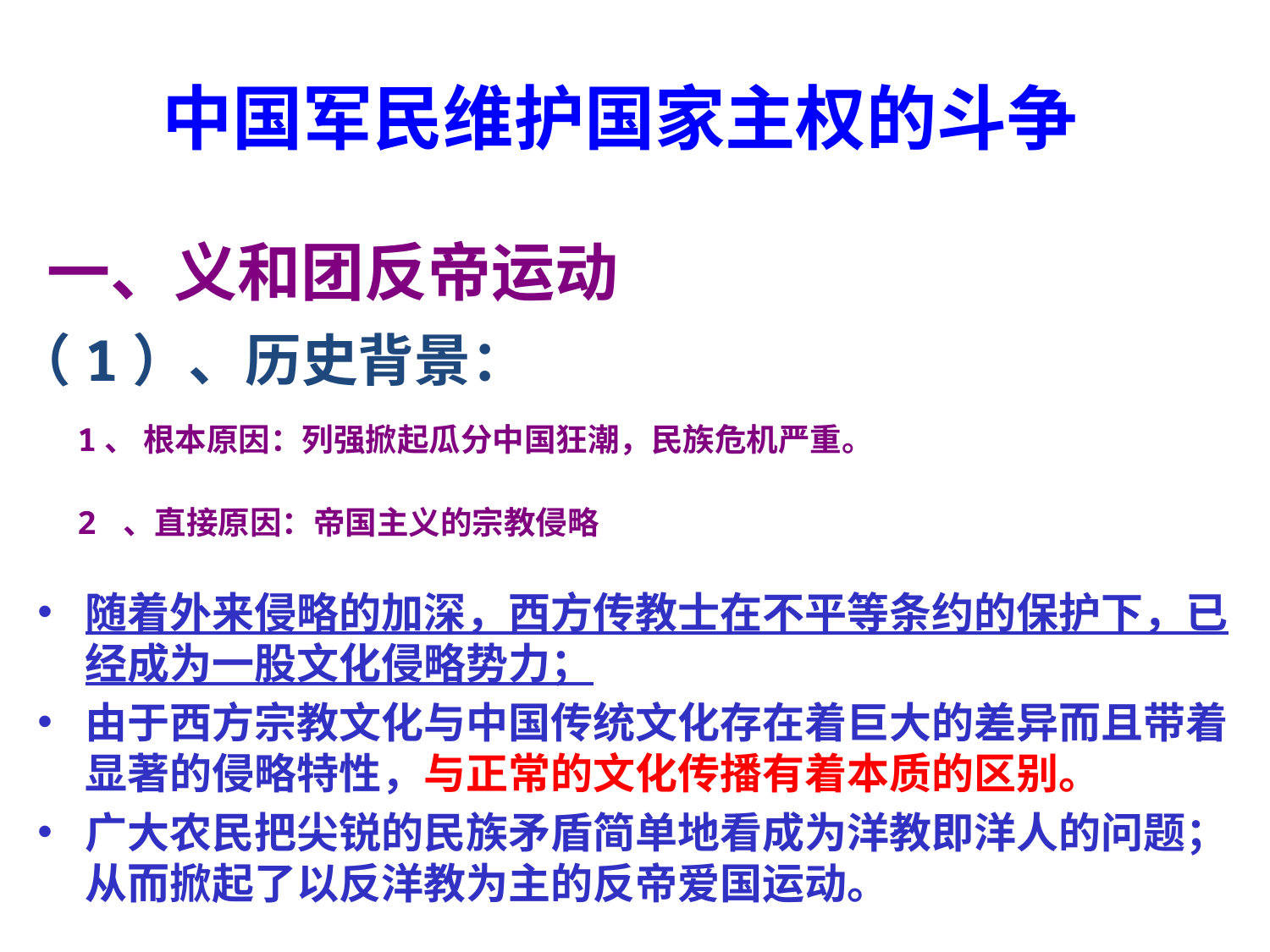

中国军民维护国家主权的斗争
一、义和团反帝运动
（1）、历史背景：
1、 根本原因：列强掀起瓜分中国狂潮，民族危机严重。
2 、直接原因：帝国主义的宗教侵略
随着外来侵略的加深，西方传教士在不平等条约的保护下，已经成为一股文化侵略势力；
由于西方宗教文化与中国传统文化存在着巨大的差异而且带着显著的侵略特性，与正常的文化传播有着本质的区别。
广大农民把尖锐的民族矛盾简单地看成为洋教即洋人的问题；从而掀起了以反洋教为主的反帝爱国运动。